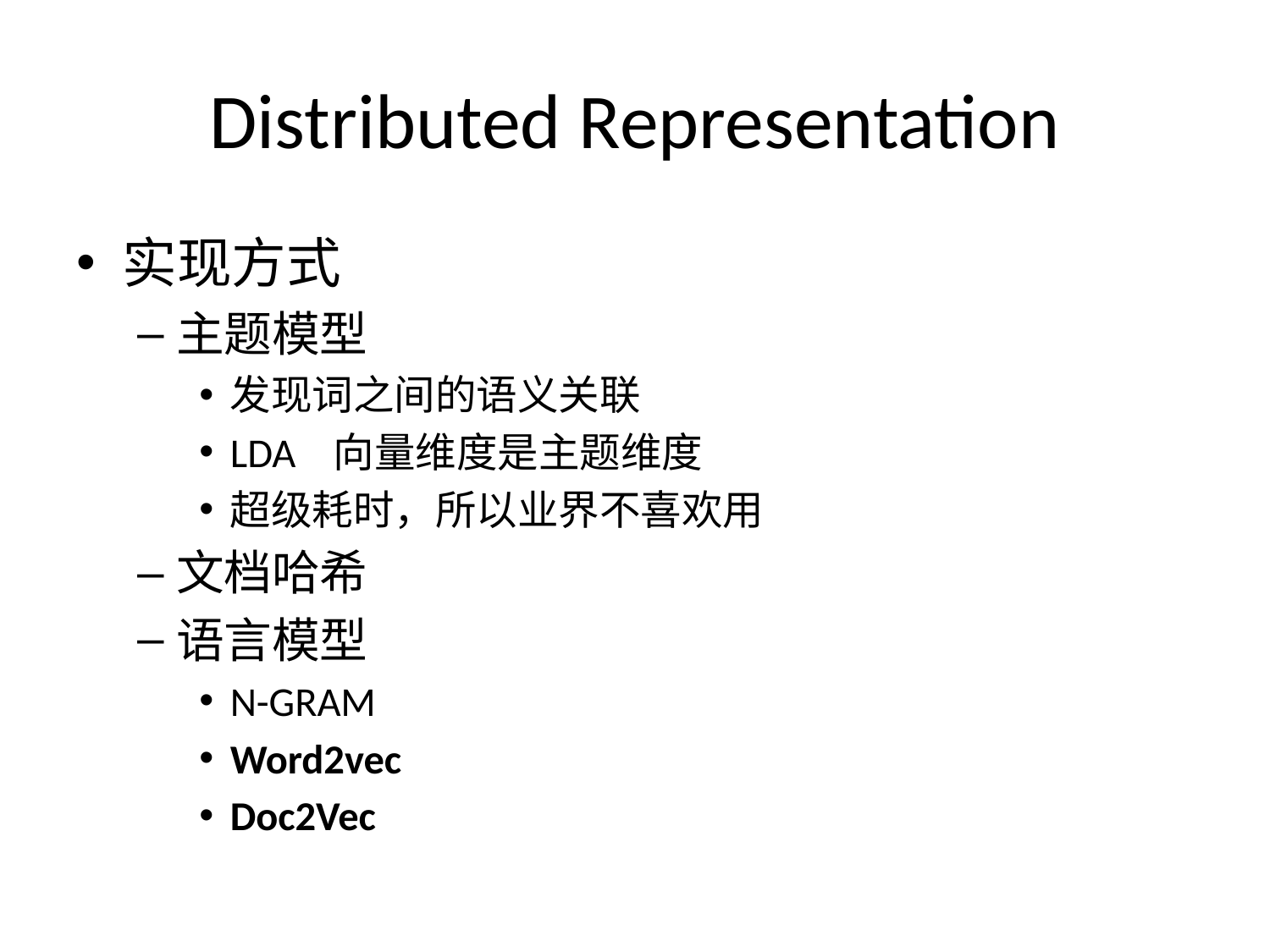

# Distributed Representation
实现方式
主题模型
发现词之间的语义关联
LDA   向量维度是主题维度
超级耗时，所以业界不喜欢用
文档哈希
语言模型
N-GRAM
Word2vec
Doc2Vec